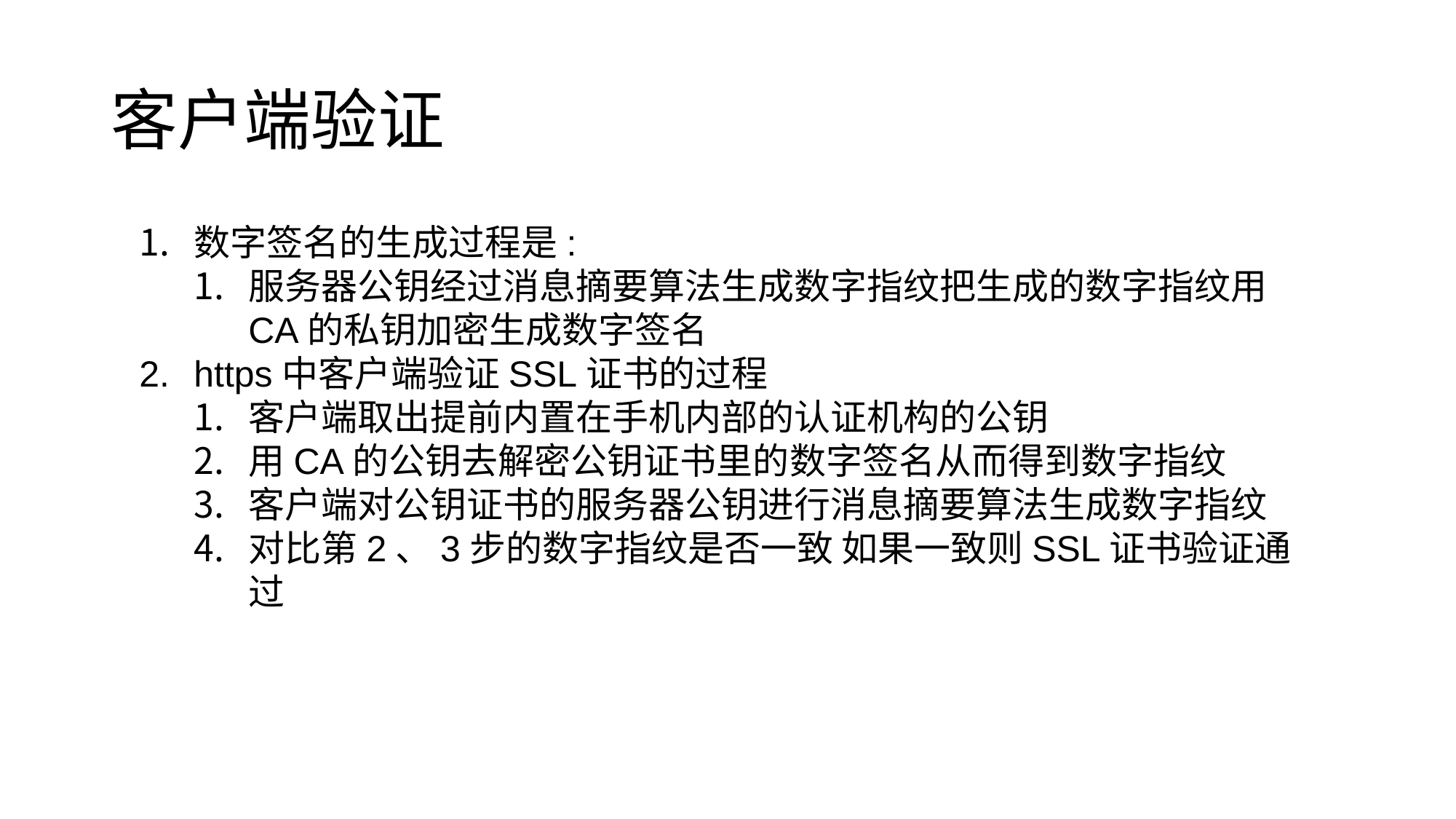

# 客户端验证
数字签名的生成过程是:
服务器公钥经过消息摘要算法生成数字指纹把生成的数字指纹用CA的私钥加密生成数字签名
https中客户端验证SSL证书的过程
客户端取出提前内置在手机内部的认证机构的公钥
用CA的公钥去解密公钥证书里的数字签名从而得到数字指纹
客户端对公钥证书的服务器公钥进行消息摘要算法生成数字指纹
对比第2、3步的数字指纹是否一致 如果一致则SSL证书验证通过